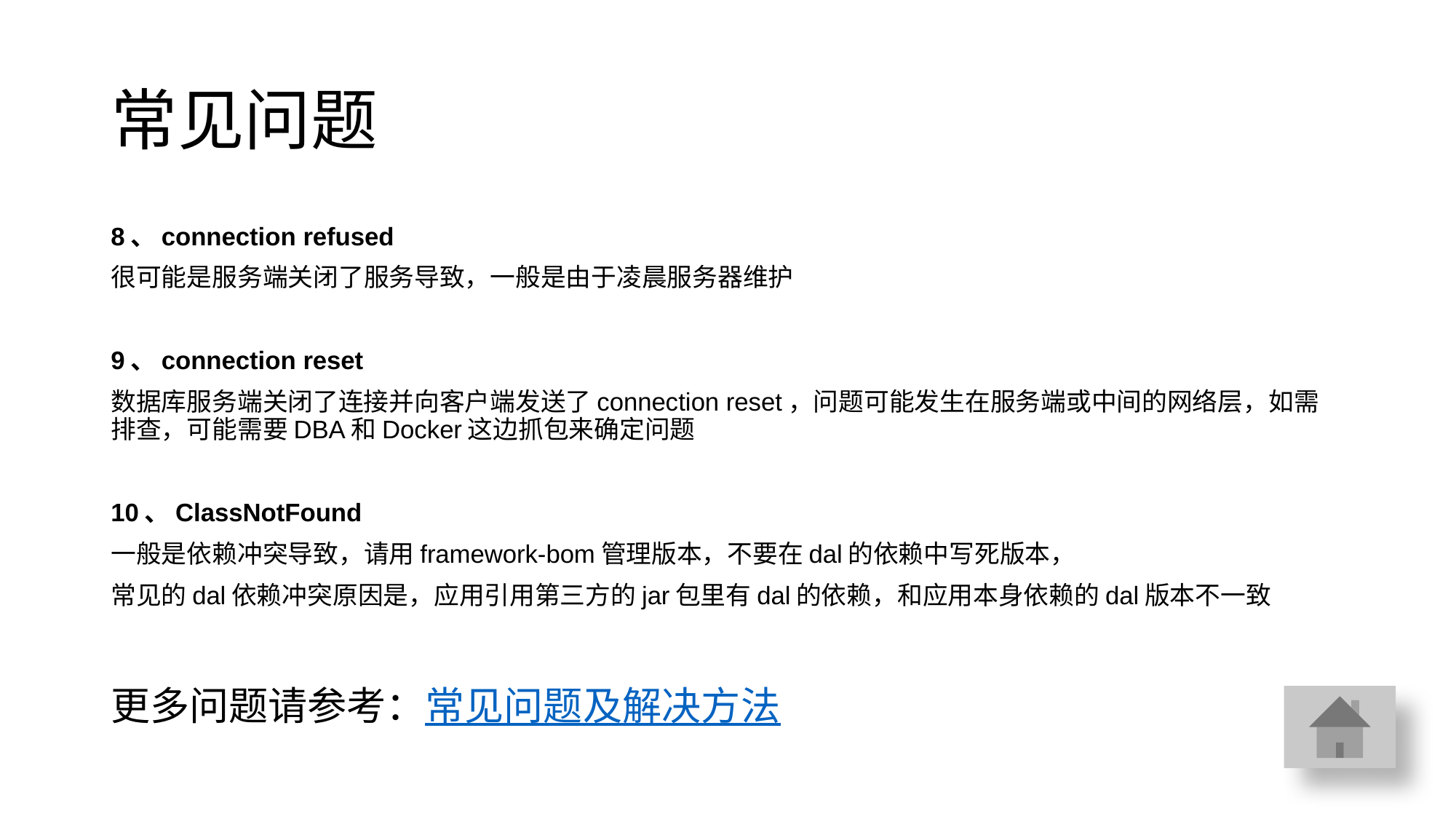

# 常见问题
8、connection refused
很可能是服务端关闭了服务导致，一般是由于凌晨服务器维护

9、connection reset
数据库服务端关闭了连接并向客户端发送了connection reset，问题可能发生在服务端或中间的网络层，如需排查，可能需要DBA和Docker这边抓包来确定问题

10、ClassNotFound
一般是依赖冲突导致，请用framework-bom管理版本，不要在dal的依赖中写死版本，
常见的dal依赖冲突原因是，应用引用第三方的jar包里有dal的依赖，和应用本身依赖的dal版本不一致

更多问题请参考：常见问题及解决方法